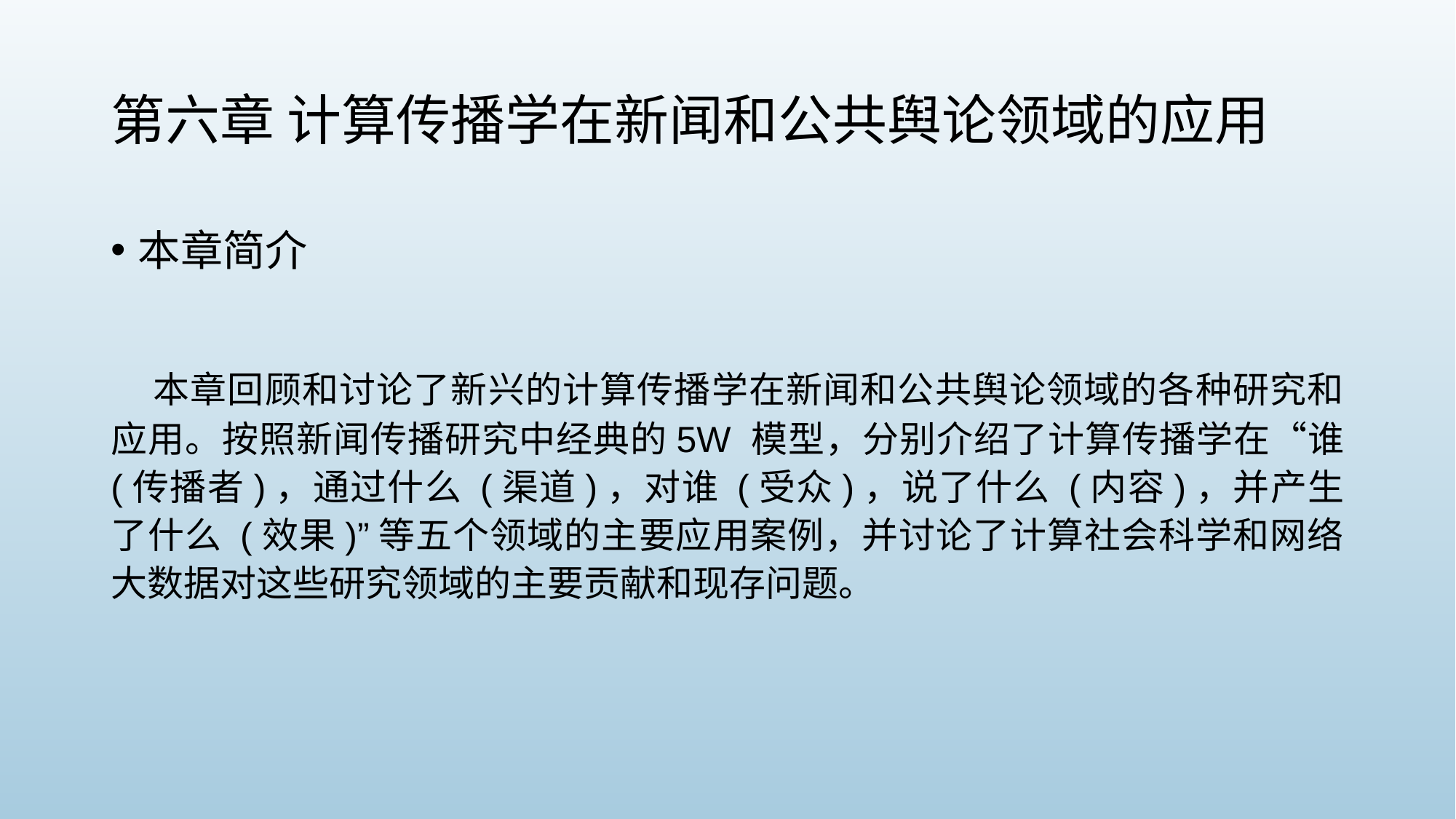

# 第六章 计算传播学在新闻和公共舆论领域的应用
本章简介

   本章回顾和讨论了新兴的计算传播学在新闻和公共舆论领域的各种研究和应用。按照新闻传播研究中经典的5W 模型，分别介绍了计算传播学在“谁 (传播者)，通过什么 (渠道)，对谁 (受众)，说了什么 (内容)，并产生了什么 (效果)”等五个领域的主要应用案例，并讨论了计算社会科学和网络大数据对这些研究领域的主要贡献和现存问题。